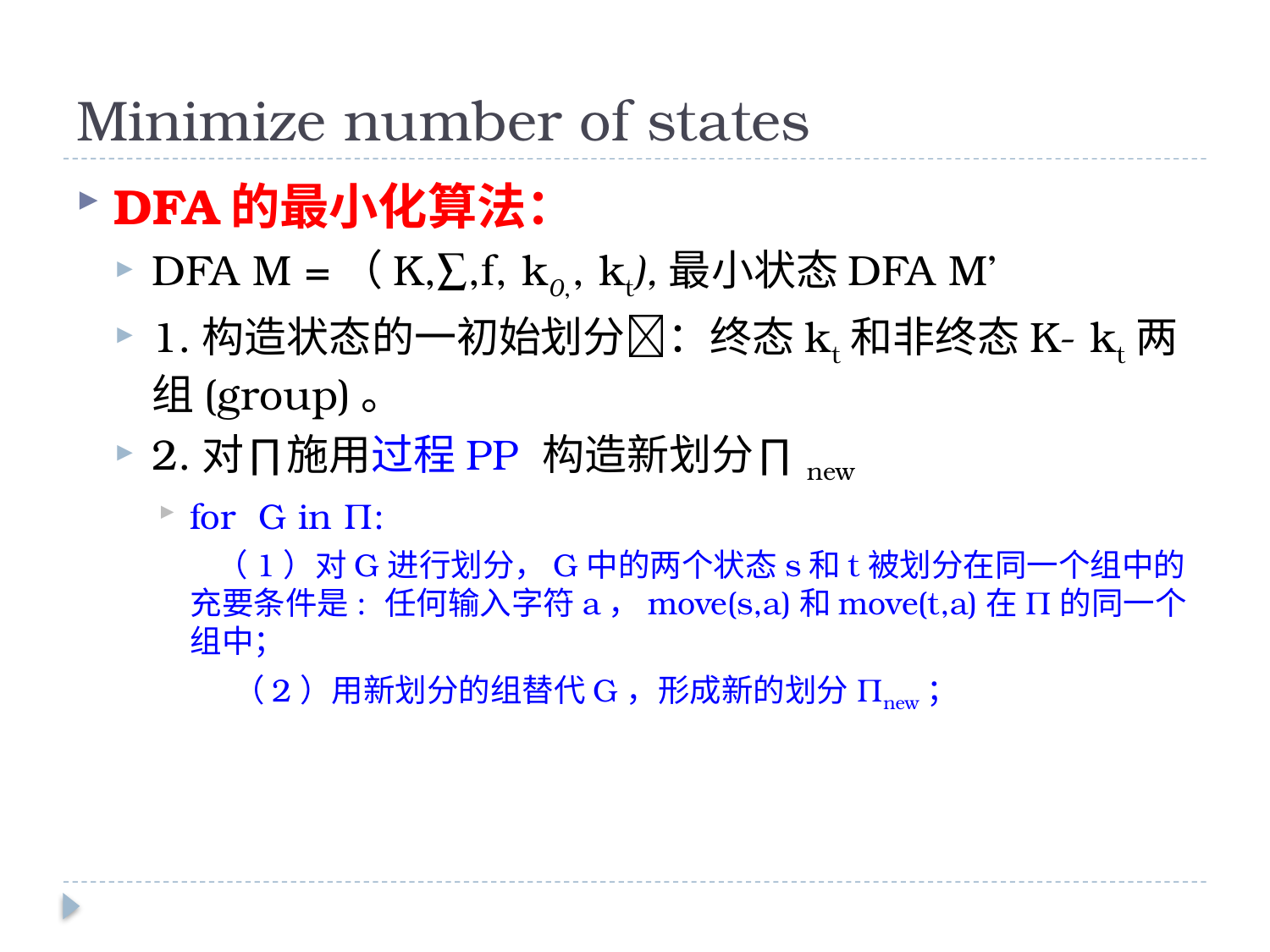

# Minimize number of states
DFA的最小化算法：
DFA M =（K,∑,f, k0,, kt),最小状态DFA M’
1.构造状态的一初始划分∏：终态kt和非终态K- kt两组(group)。
2.对∏施用过程PP 构造新划分∏new
for  G in Π:
       （1）对G进行划分，G中的两个状态s和t被划分在同一个组中的充要条件是: 任何输入字符a，move(s,a)和move(t,a)在Π的同一个组中；
    （2）用新划分的组替代G，形成新的划分Πnew；

39